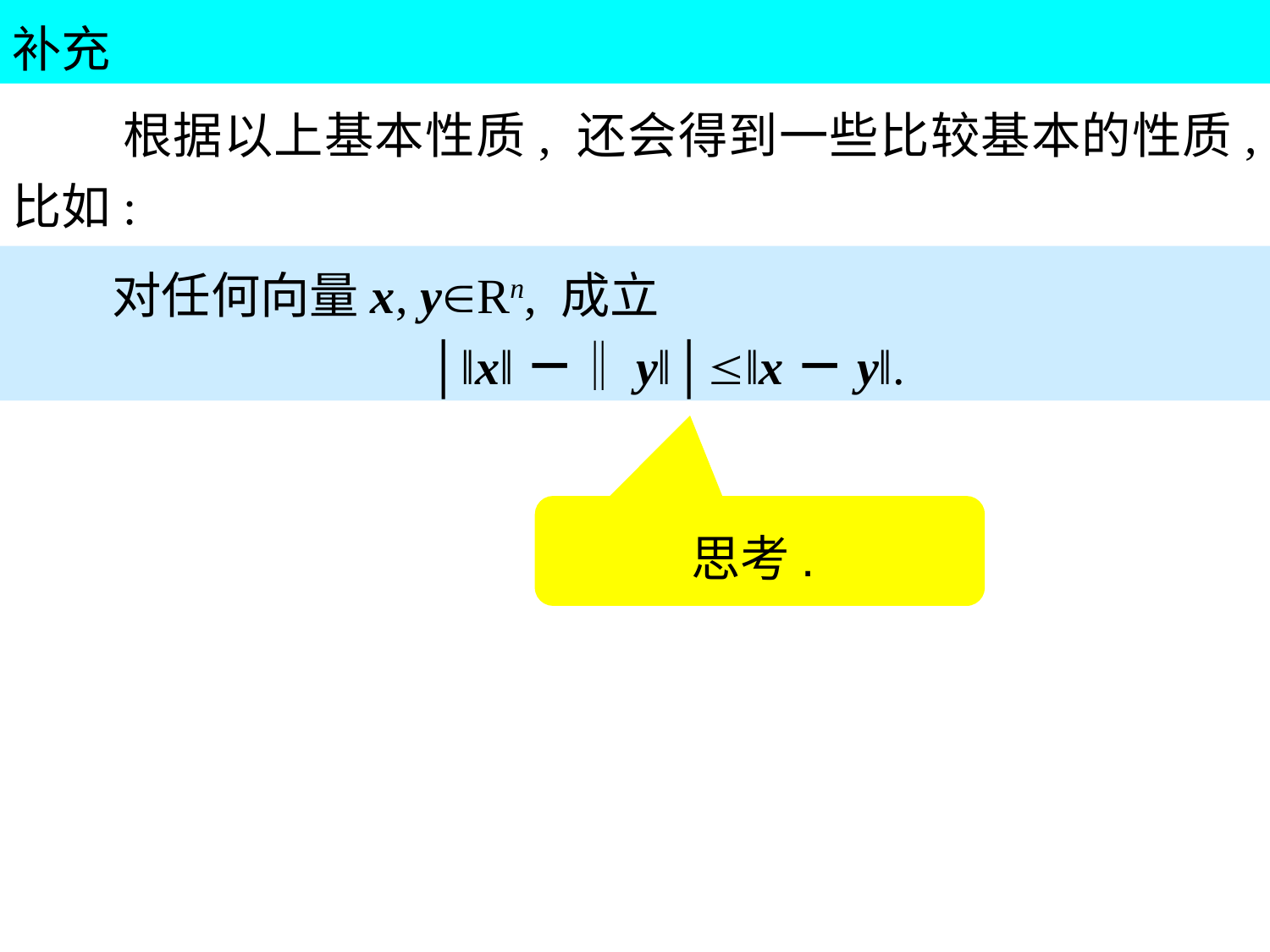

补充
        根据以上基本性质, 还会得到一些比较基本的性质, 比如:
        对任何向量x, y∈Rn, 成立
     │‖x‖－‖y‖│≤‖x－y‖.
思考.